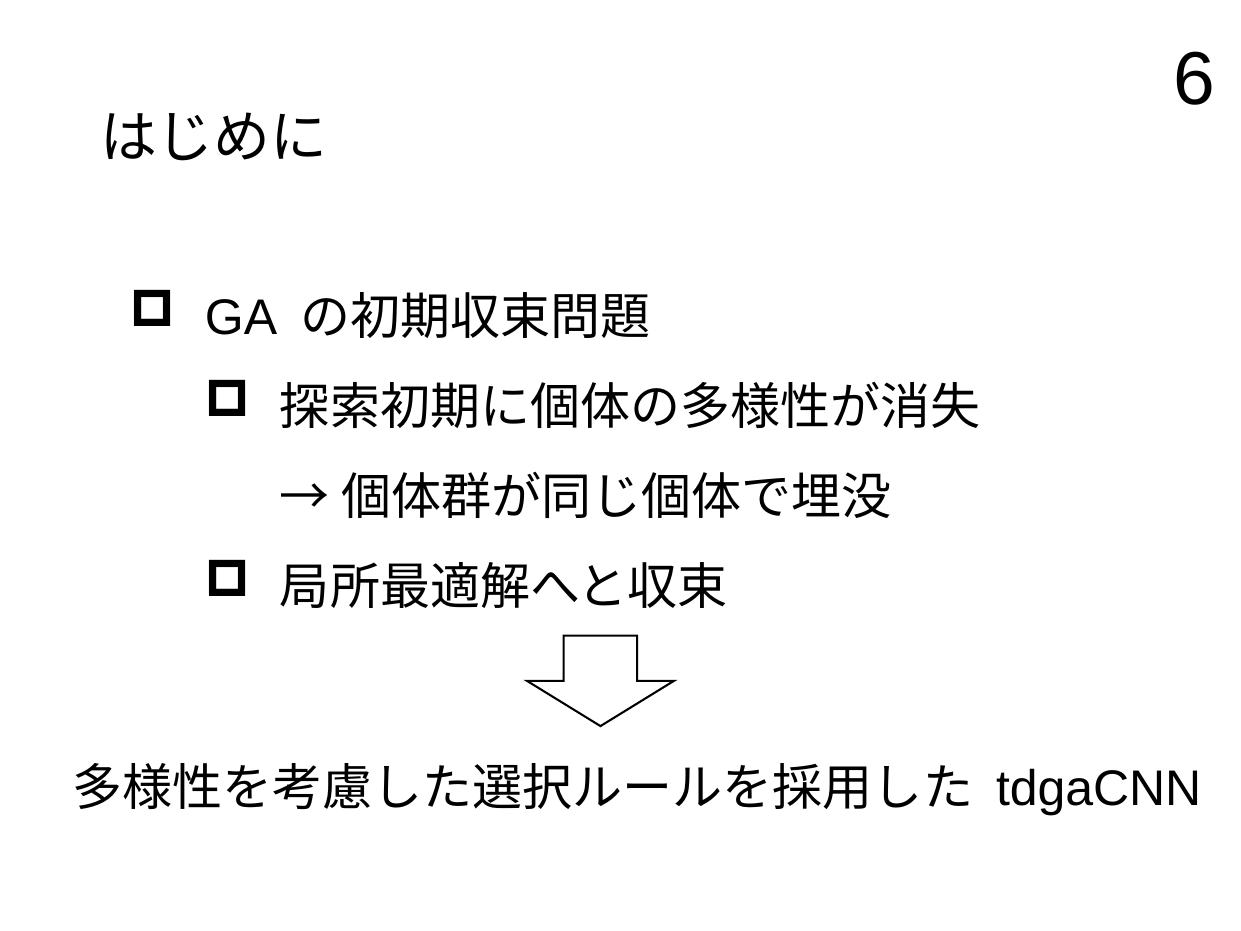

# はじめに
6
GA の初期収束問題
探索初期に個体の多様性が消失
→ 個体群が同じ個体で埋没
局所最適解へと収束

多様性を考慮した選択ルールを採用した tdgaCNN